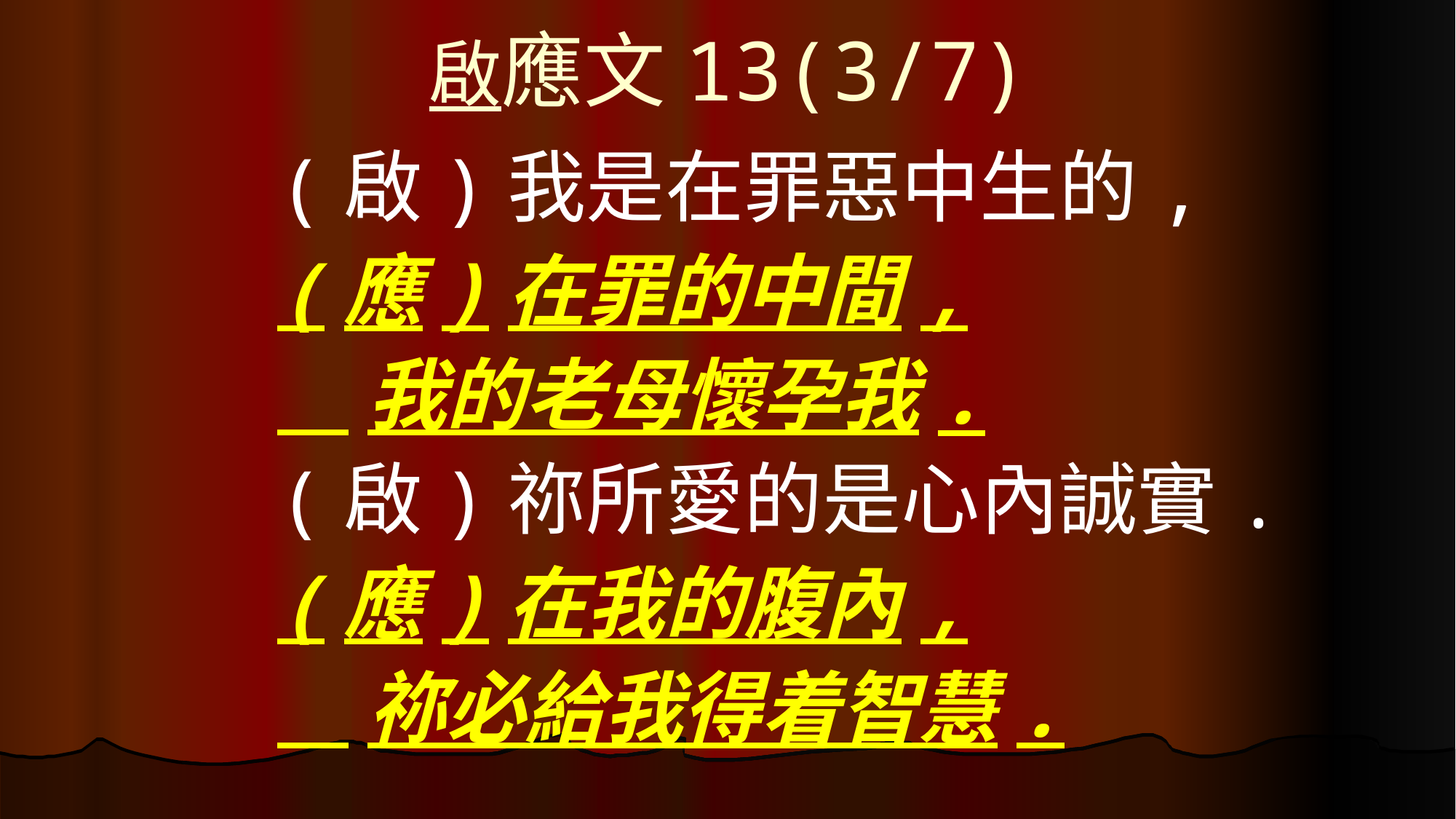

# 啟應文13(3/7)
(啟)我是在罪惡中生的,
(應)在罪的中間,
    我的老母懷孕我.
(啟)祢所愛的是心內誠實.
(應)在我的腹內,
    祢必給我得着智慧.